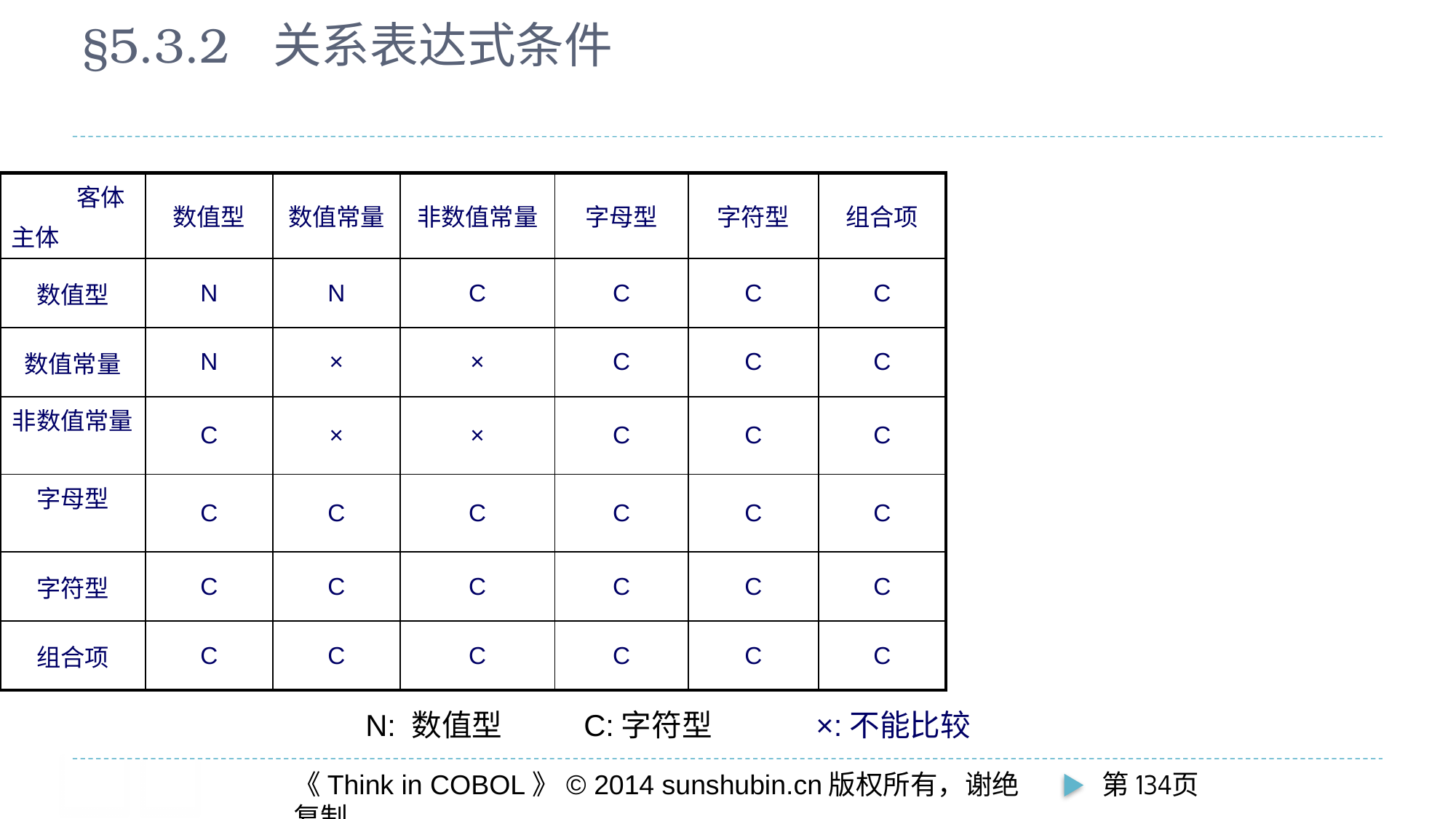

# §5.3.2  关系表达式条件
| 客体 主体 | 数值型 | 数值常量 | 非数值常量 | 字母型 | 字符型 | 组合项 |
| --- | --- | --- | --- | --- | --- | --- |
| 数值型 | N | N | C | C | C | C |
| 数值常量 | N | × | × | C | C | C |
| 非数值常量 | C | × | × | C | C | C |
| 字母型 | C | C | C | C | C | C |
| 字符型 | C | C | C | C | C | C |
| 组合项 | C | C | C | C | C | C |
	N: 数值型	C:字符型	 ×:不能比较